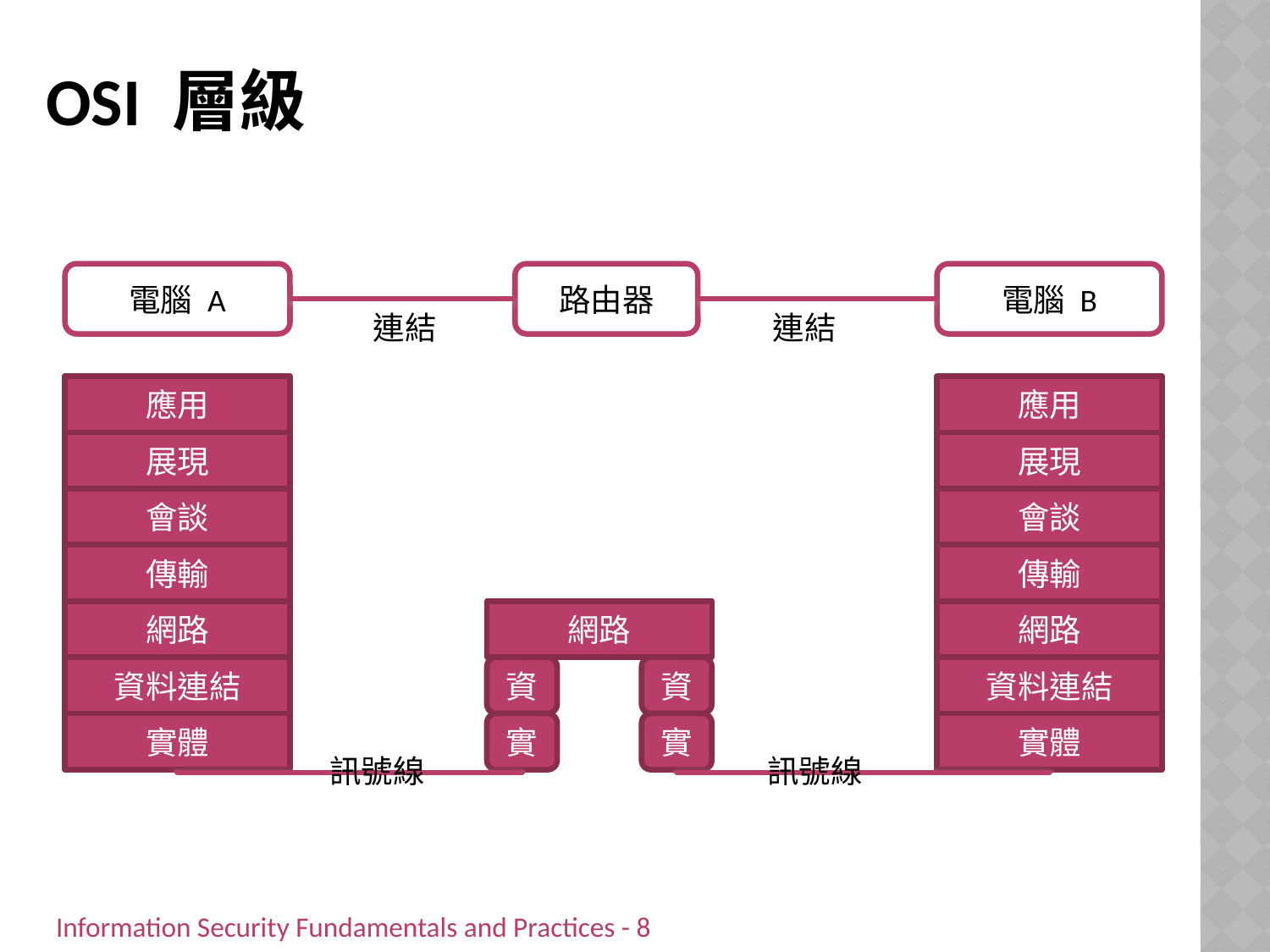

# OSI 層級
電腦 A
路由器
電腦 B
連結
連結
應用
應用
展現
展現
會談
會談
傳輸
傳輸
網路
網路
網路
資料連結
資
資
資料連結
實體
實
實
實體
訊號線
訊號線